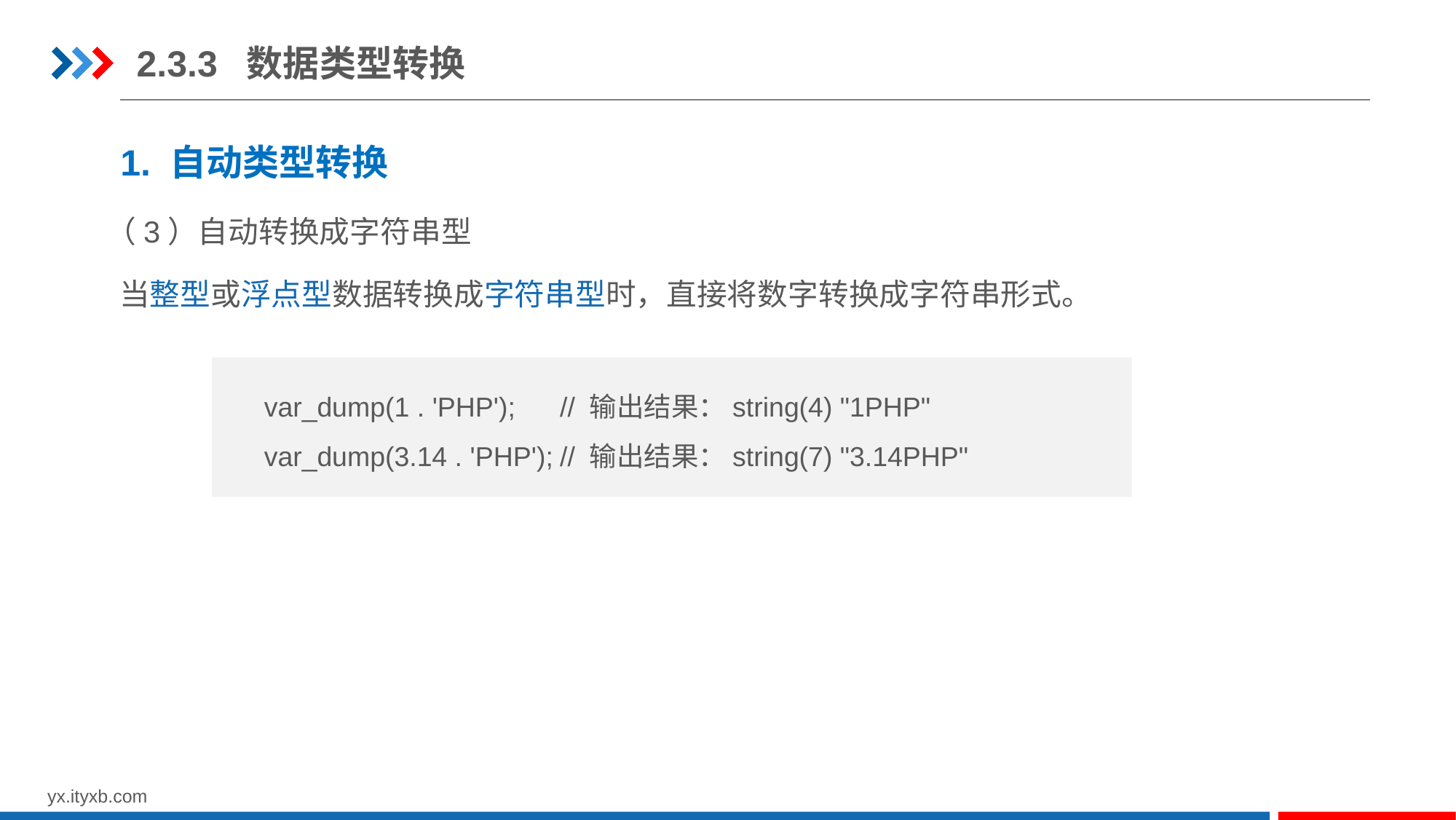

2.3.3  数据类型转换
1. 自动类型转换
（3）自动转换成字符串型
当整型或浮点型数据转换成字符串型时，直接将数字转换成字符串形式。

var_dump(1 . 'PHP');	// 输出结果：string(4) "1PHP"
var_dump(3.14 . 'PHP');	// 输出结果：string(7) "3.14PHP"